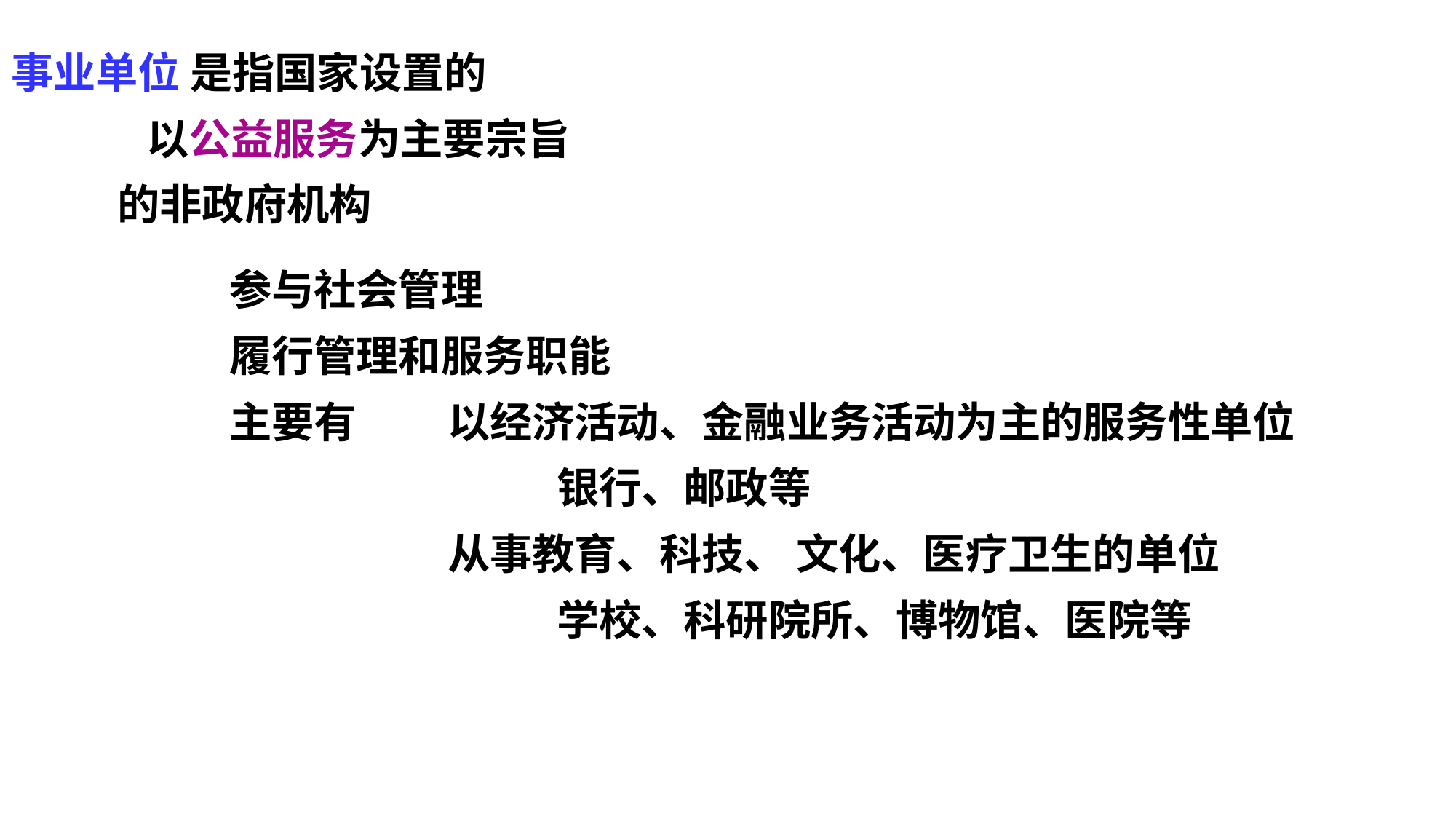

事业单位 是指国家设置的
             以公益服务为主要宗旨
          的非政府机构

		参与社会管理
		履行管理和服务职能
		主要有	以经济活动、金融业务活动为主的服务性单位
					银行、邮政等
				从事教育、科技、 文化、医疗卫生的单位
					学校、科研院所、博物馆、医院等